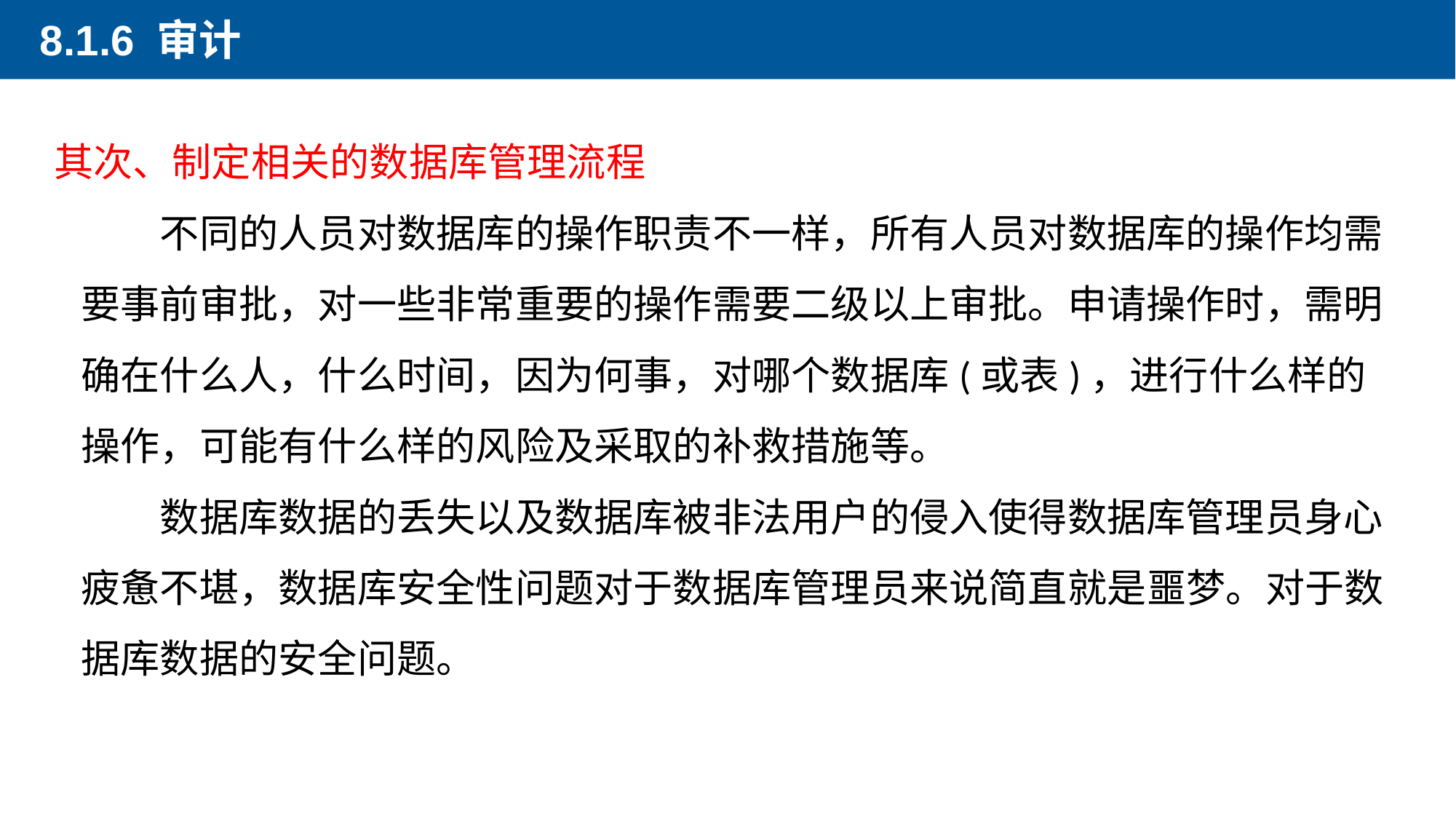

8.1.6 审计
其次、制定相关的数据库管理流程
　　不同的人员对数据库的操作职责不一样，所有人员对数据库的操作均需要事前审批，对一些非常重要的操作需要二级以上审批。申请操作时，需明确在什么人，什么时间，因为何事，对哪个数据库(或表)，进行什么样的操作，可能有什么样的风险及采取的补救措施等。
　　数据库数据的丢失以及数据库被非法用户的侵入使得数据库管理员身心疲惫不堪，数据库安全性问题对于数据库管理员来说简直就是噩梦。对于数据库数据的安全问题。